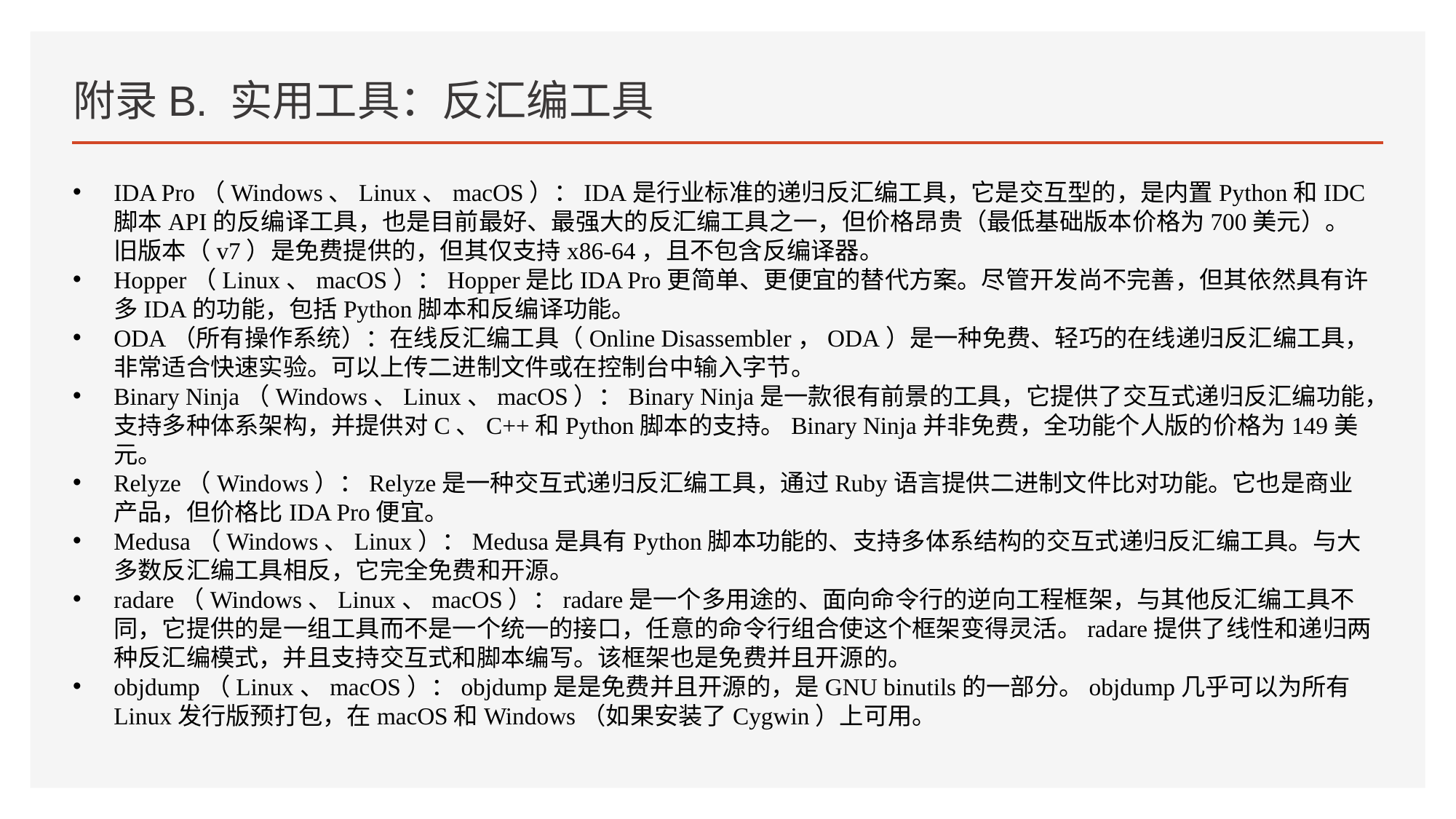

# 附录B. 实用工具：反汇编工具
IDA Pro（Windows、Linux、macOS）：IDA是行业标准的递归反汇编工具，它是交互型的，是内置Python和IDC脚本API的反编译工具，也是目前最好、最强大的反汇编工具之一，但价格昂贵（最低基础版本价格为700美元）。旧版本（v7）是免费提供的，但其仅支持x86-64，且不包含反编译器。
Hopper（Linux、macOS）：Hopper是比IDA Pro更简单、更便宜的替代方案。尽管开发尚不完善，但其依然具有许多IDA的功能，包括Python脚本和反编译功能。
ODA（所有操作系统）：在线反汇编工具（Online Disassembler，ODA）是一种免费、轻巧的在线递归反汇编工具，非常适合快速实验。可以上传二进制文件或在控制台中输入字节。
Binary Ninja（Windows、Linux、macOS）：Binary Ninja是一款很有前景的工具，它提供了交互式递归反汇编功能，支持多种体系架构，并提供对C、C++和Python脚本的支持。Binary Ninja并非免费，全功能个人版的价格为149美元。
Relyze（Windows）：Relyze是一种交互式递归反汇编工具，通过Ruby语言提供二进制文件比对功能。它也是商业产品，但价格比IDA Pro便宜。
Medusa（Windows、Linux）：Medusa是具有Python脚本功能的、支持多体系结构的交互式递归反汇编工具。与大多数反汇编工具相反，它完全免费和开源。
radare（Windows、Linux、macOS）：radare是一个多用途的、面向命令行的逆向工程框架，与其他反汇编工具不同，它提供的是一组工具而不是一个统一的接口，任意的命令行组合使这个框架变得灵活。radare提供了线性和递归两种反汇编模式，并且支持交互式和脚本编写。该框架也是免费并且开源的。
objdump（Linux、macOS）：objdump是是免费并且开源的，是GNU binutils的一部分。objdump几乎可以为所有Linux发行版预打包，在macOS和Windows（如果安装了Cygwin）上可用。